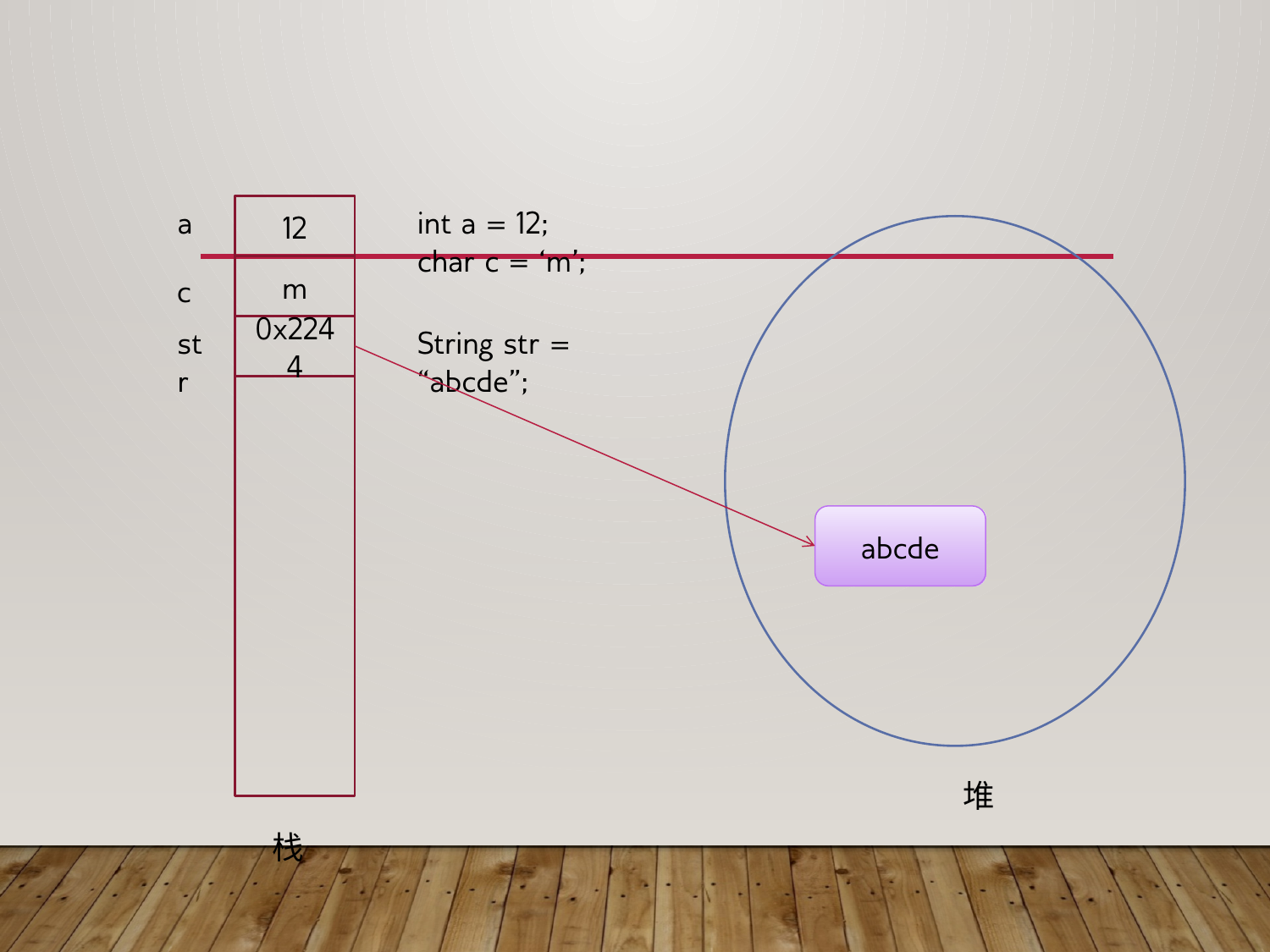

a

12
int a = 12;
char c = ‘m’;

m
c
str
0x2244
String str = “abcde”;
abcde
堆
栈